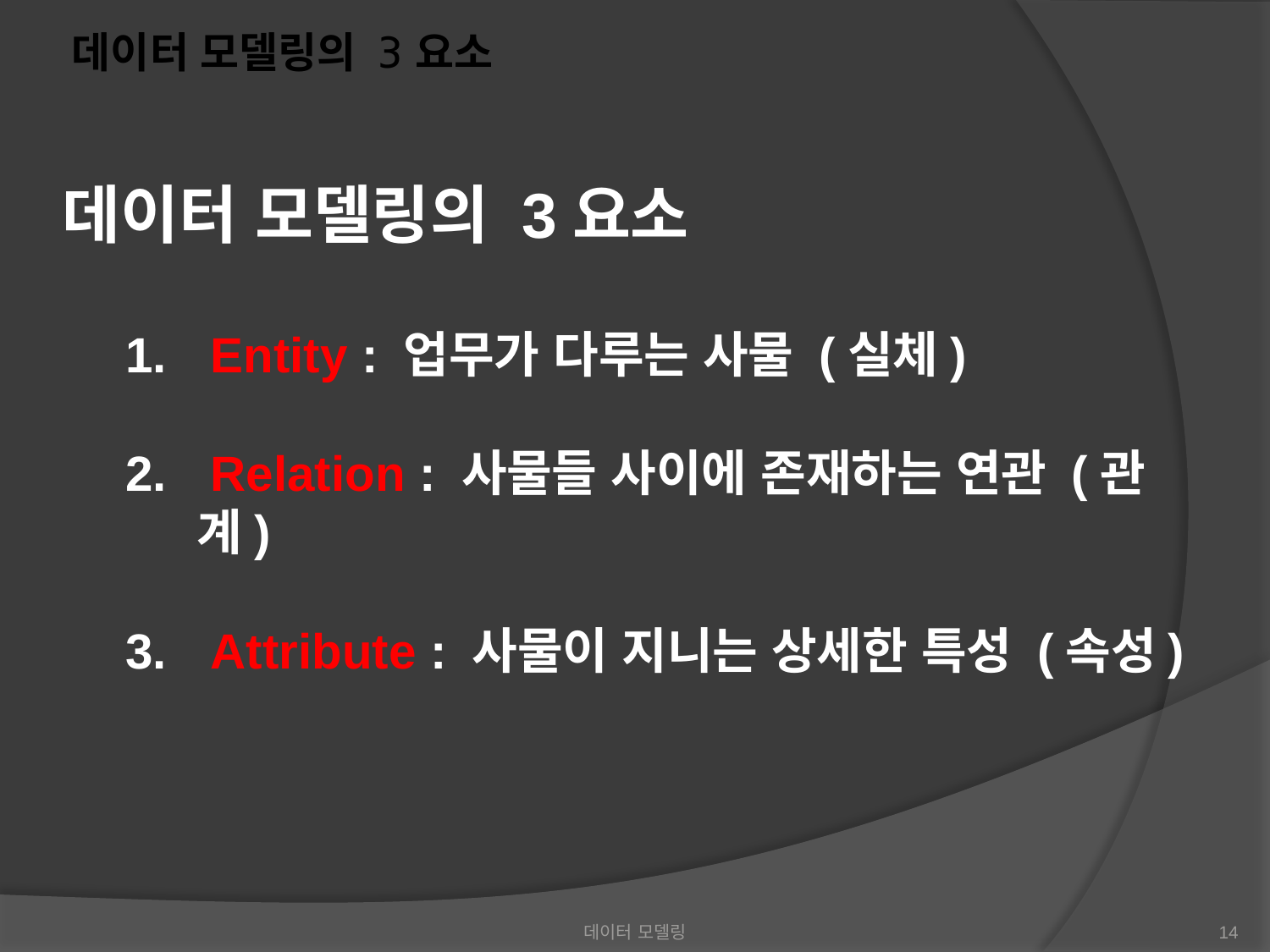

데이터 모델링의 3요소
데이터 모델링의 3요소
 Entity : 업무가 다루는 사물 (실체)

 Relation : 사물들 사이에 존재하는 연관 (관계)

 Attribute : 사물이 지니는 상세한 특성 (속성)
데이터 모델링
14